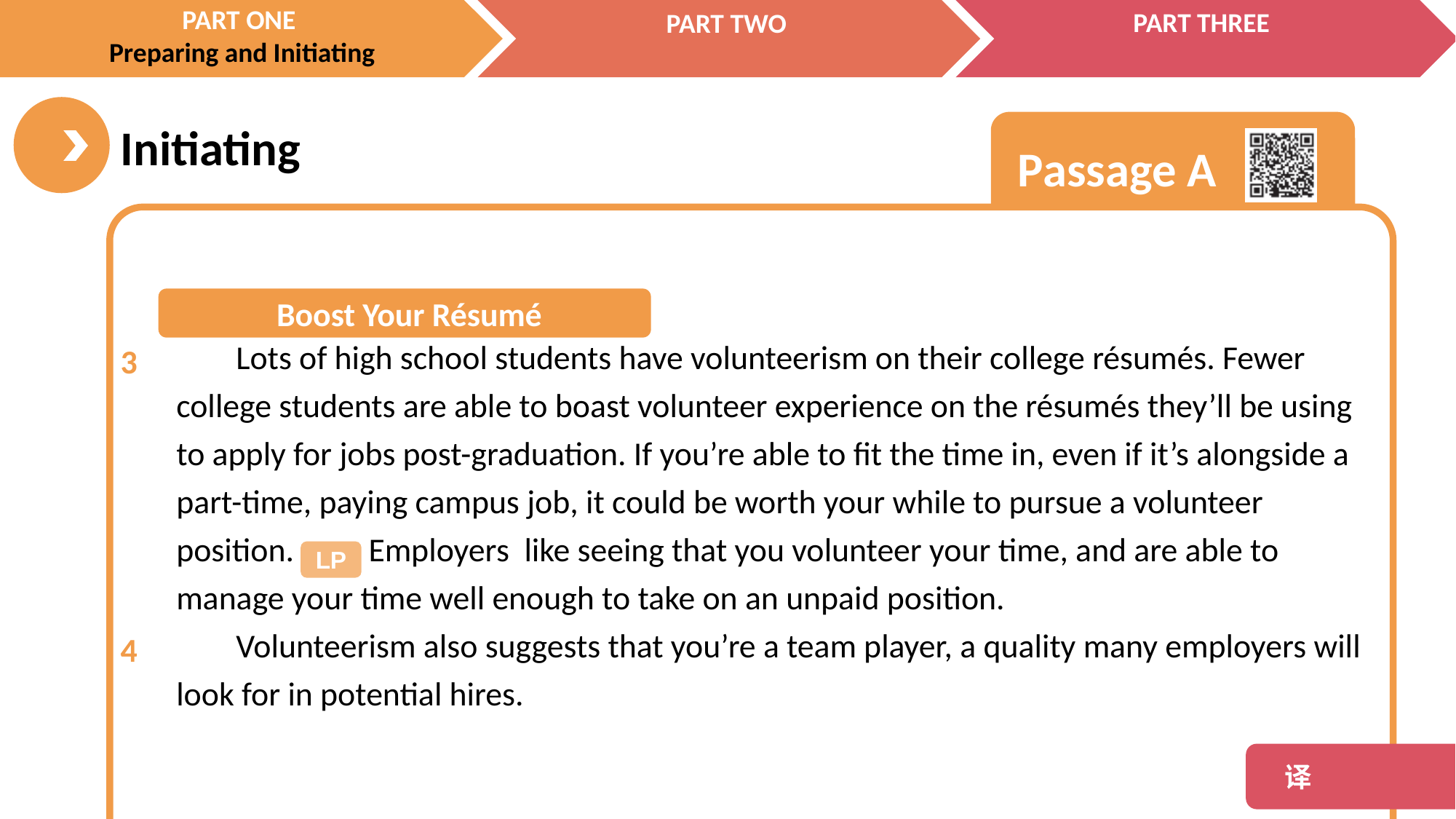

Lots of high school students have volunteerism on their college résumés. Fewer college students are able to boast volunteer experience on the résumés they’ll be using to apply for jobs post-graduation. If you’re able to fit the time in, even if it’s alongside a part-time, paying campus job, it could be worth your while to pursue a volunteer position.          Employers  like seeing that you volunteer your time, and are able to manage your time well enough to take on an unpaid position.
        Volunteerism also suggests that you’re a team player, a quality many employers will look for in potential hires.

3

4

 Boost Your Résumé
LP
   译